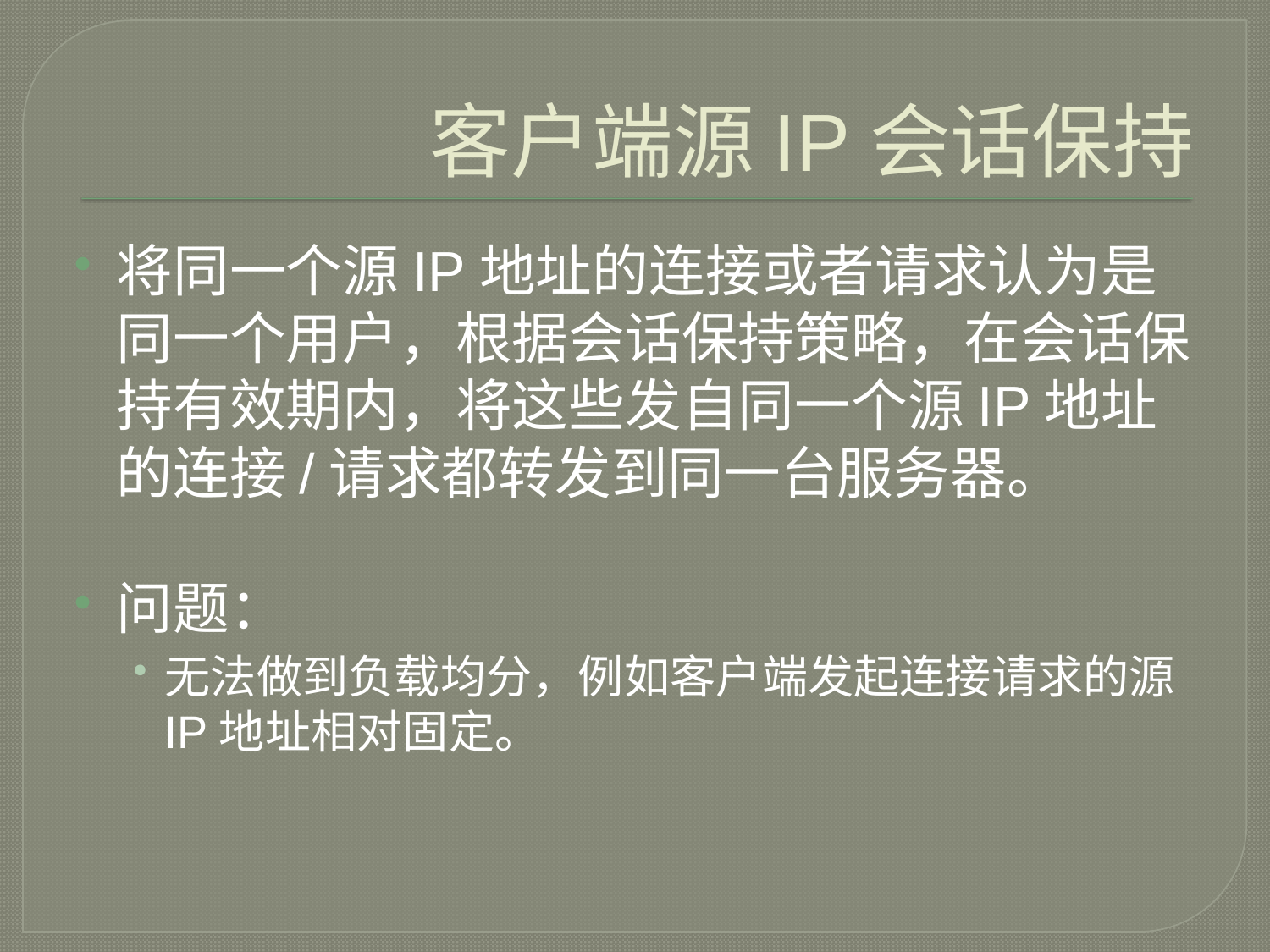

# 客户端源IP会话保持
将同一个源IP地址的连接或者请求认为是同一个用户，根据会话保持策略，在会话保持有效期内，将这些发自同一个源IP地址的连接/请求都转发到同一台服务器。

问题：
无法做到负载均分，例如客户端发起连接请求的源IP地址相对固定。